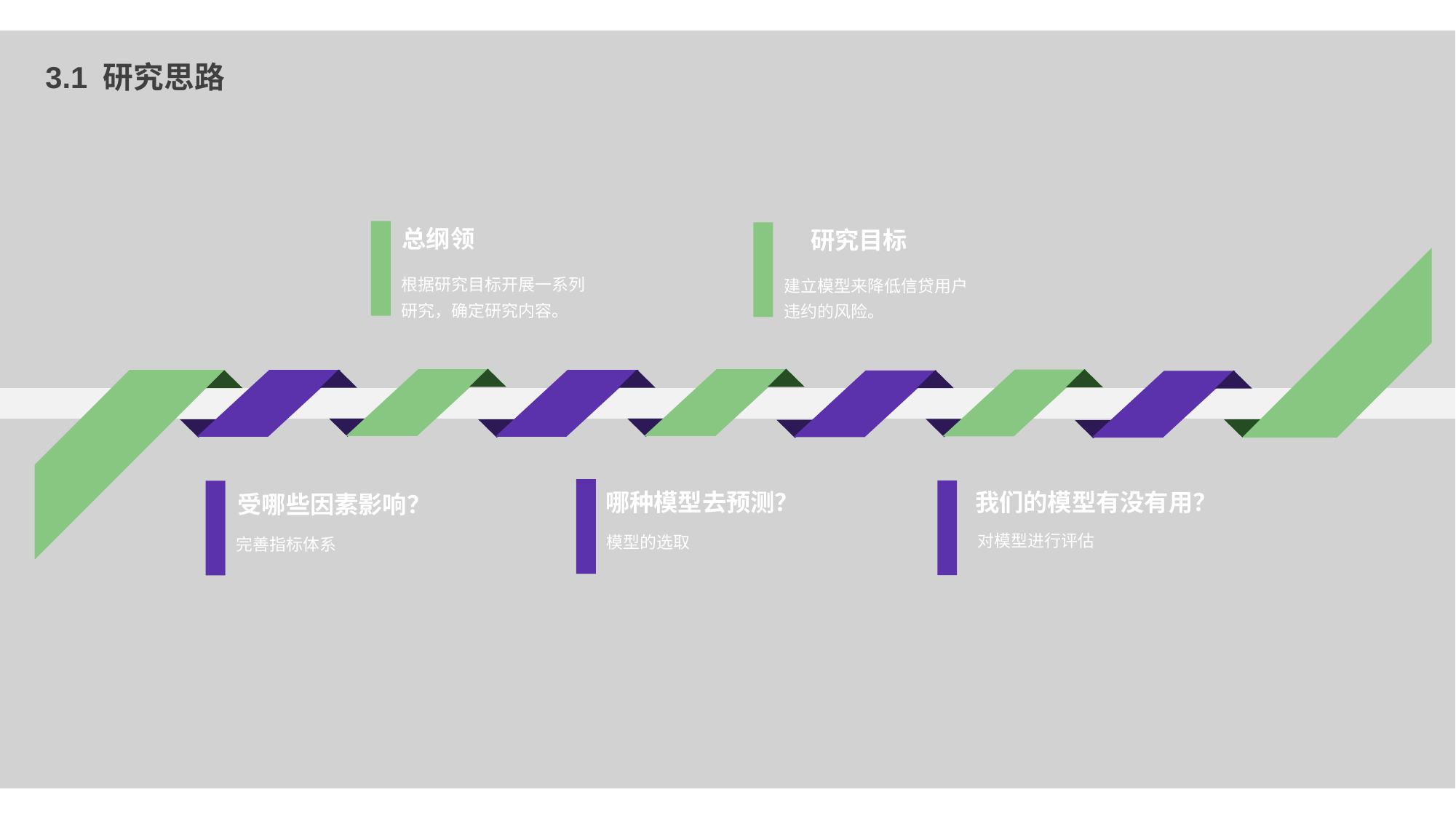

3.1 研究思路
总纲领
根据研究目标开展一系列研究，确定研究内容。

研究目标
建立模型来降低信贷用户违约的风险。

哪种模型去预测？
模型的选取

我们的模型有没有用？
对模型进行评估

受哪些因素影响？
完善指标体系